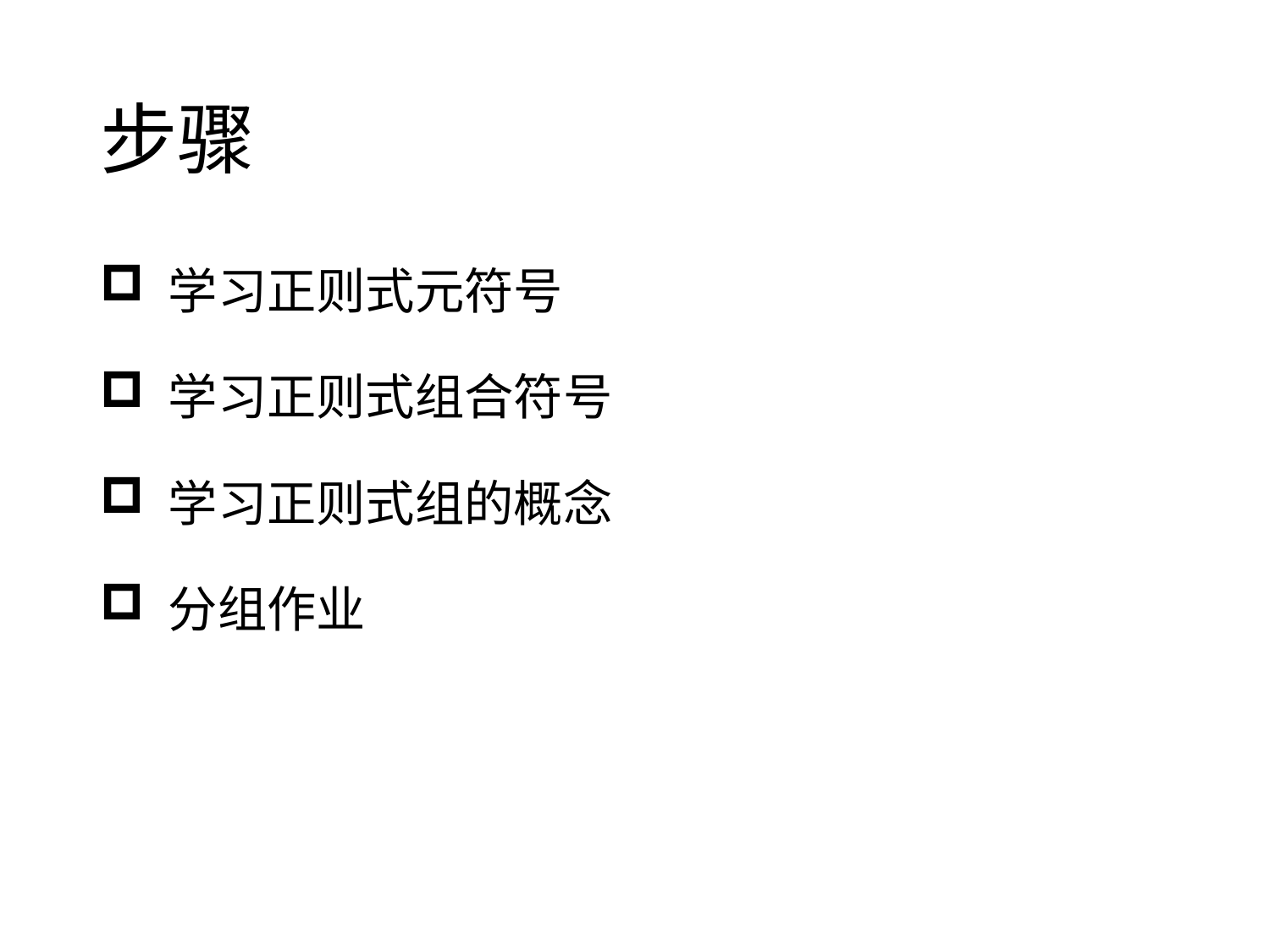

# 步骤
 学习正则式元符号
 学习正则式组合符号
 学习正则式组的概念
 分组作业